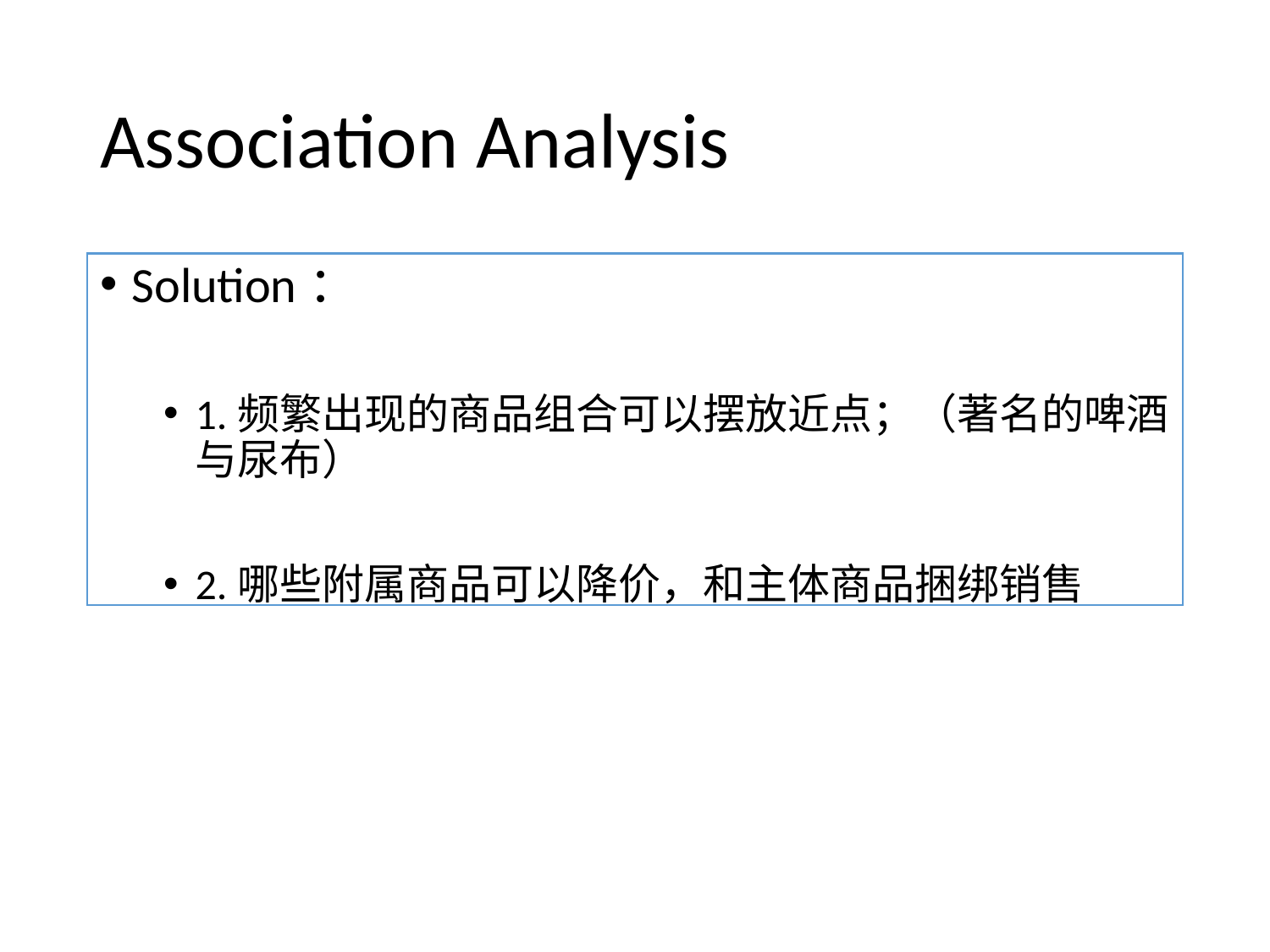

# Association Analysis
Solution：

1.频繁出现的商品组合可以摆放近点；（著名的啤酒与尿布）

2.哪些附属商品可以降价，和主体商品捆绑销售